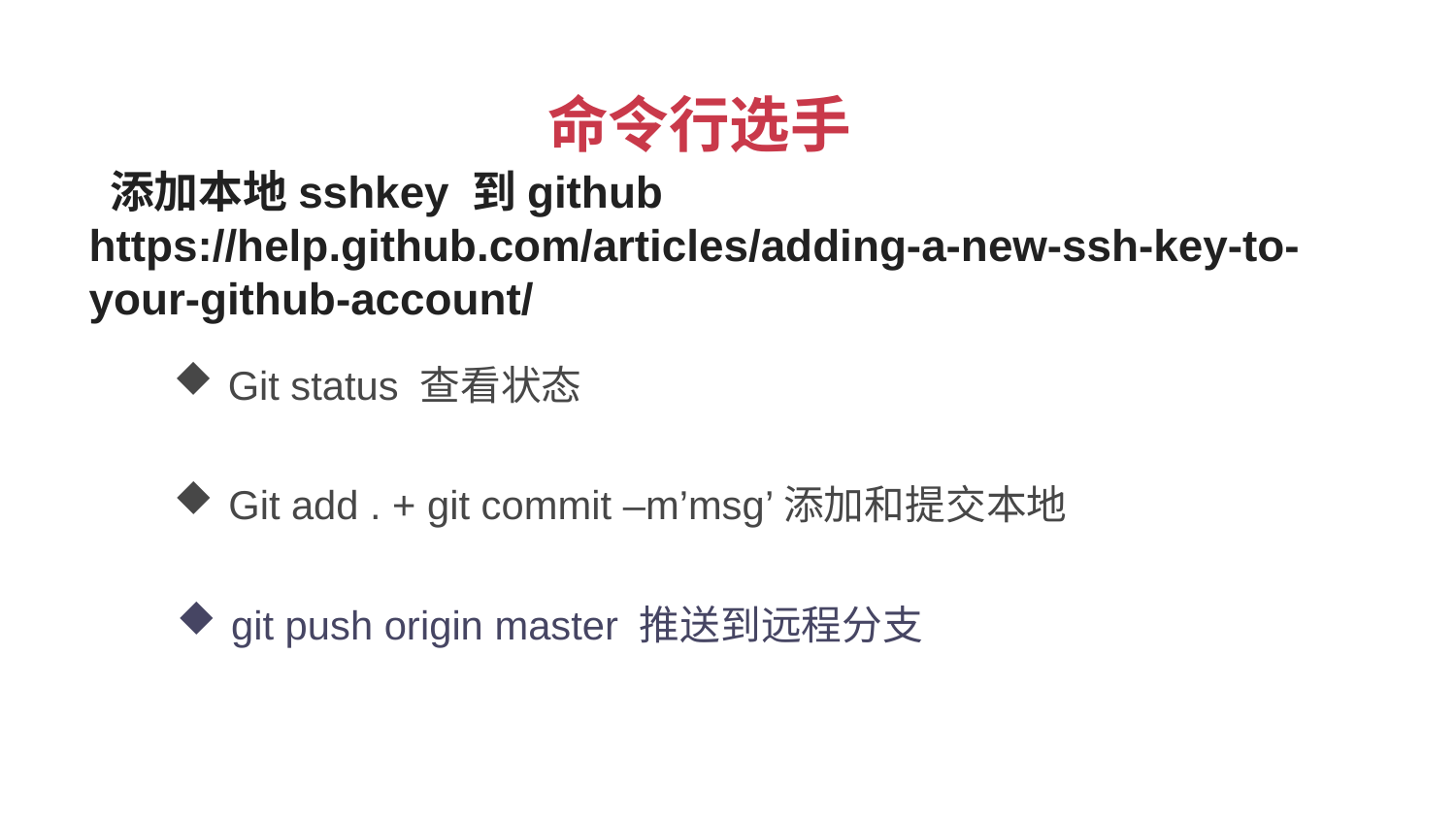

命令行选手
 添加本地sshkey 到github
https://help.github.com/articles/adding-a-new-ssh-key-to-your-github-account/
Git status 查看状态
Git add . + git commit –m’msg’添加和提交本地
git push origin master 推送到远程分支